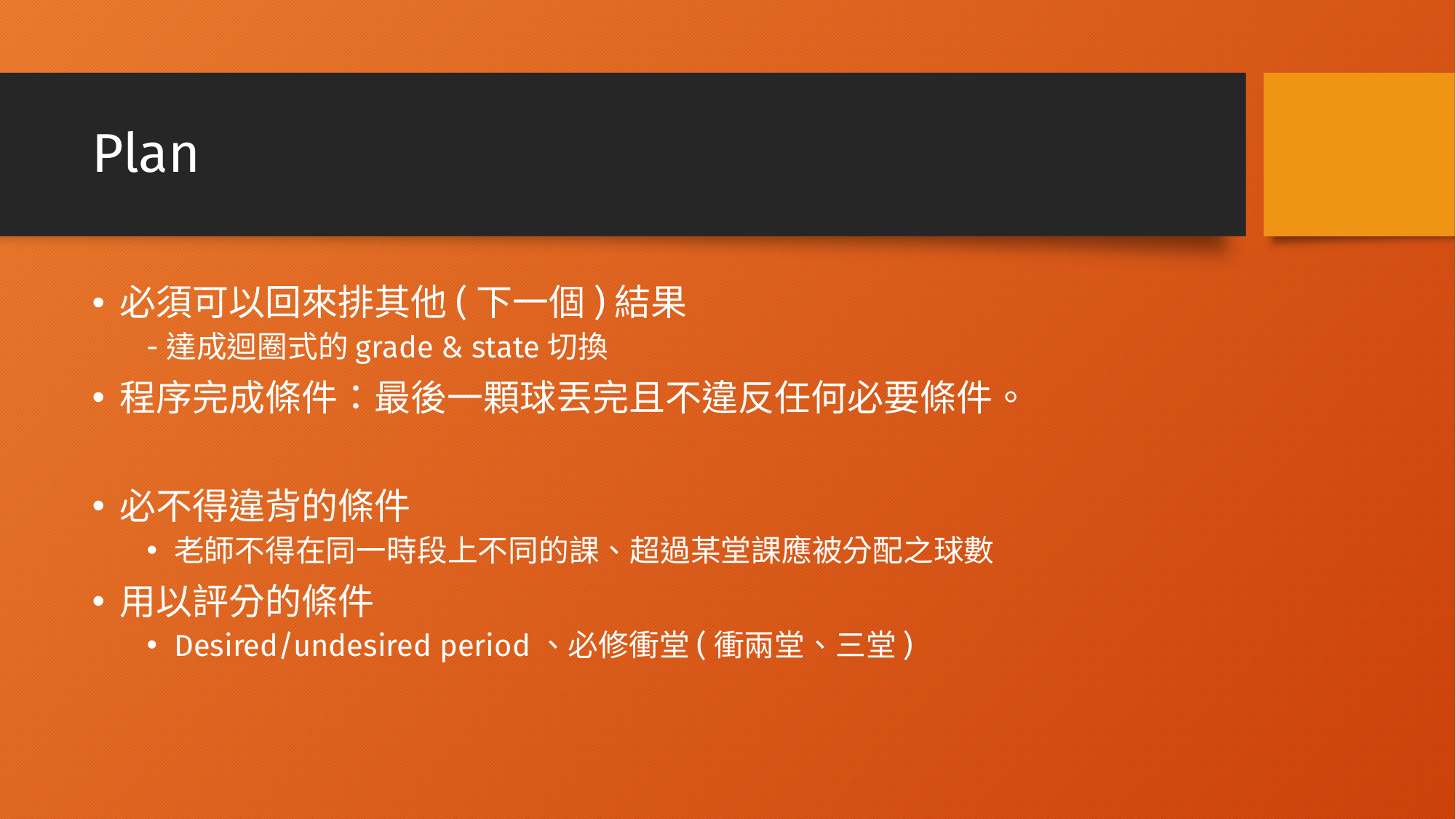

# Plan
必須可以回來排其他(下一個)結果
-達成迴圈式的grade & state切換
程序完成條件：最後一顆球丟完且不違反任何必要條件。

必不得違背的條件
老師不得在同一時段上不同的課、超過某堂課應被分配之球數
用以評分的條件
Desired/undesired period、必修衝堂(衝兩堂、三堂)